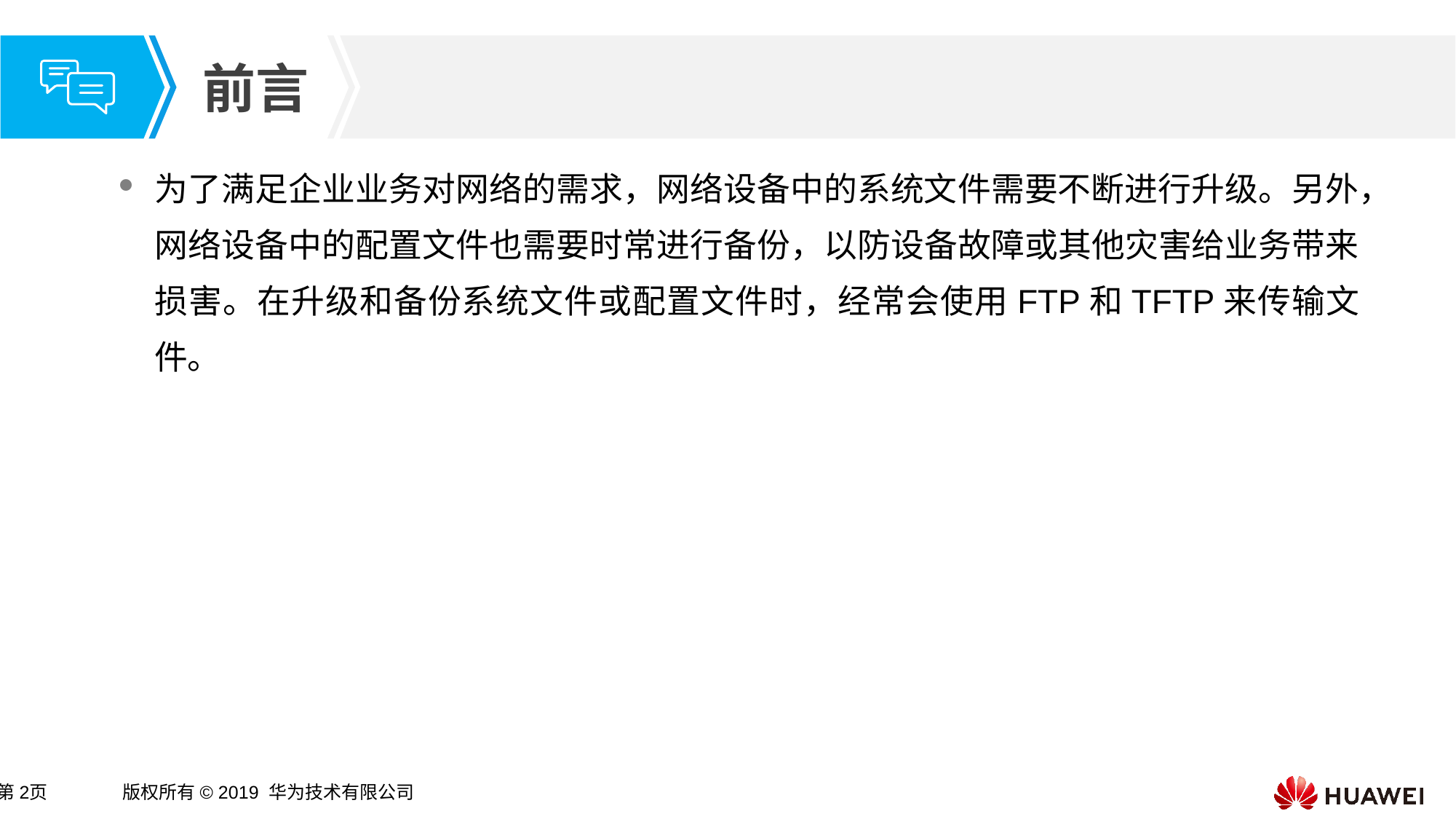

为了满足企业业务对网络的需求，网络设备中的系统文件需要不断进行升级。另外，网络设备中的配置文件也需要时常进行备份，以防设备故障或其他灾害给业务带来损害。在升级和备份系统文件或配置文件时，经常会使用FTP和TFTP来传输文件。